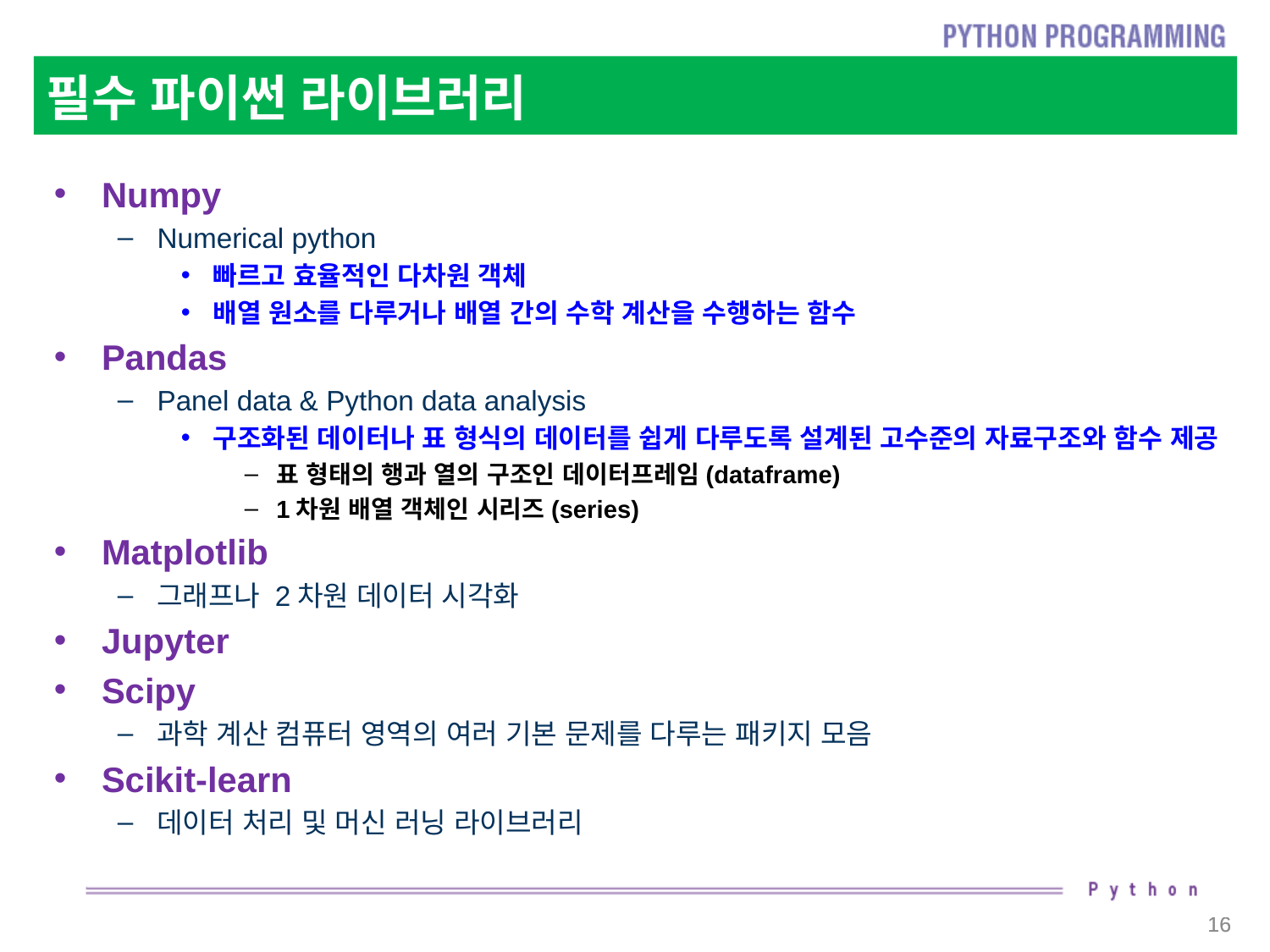

# 필수 파이썬 라이브러리
Numpy
Numerical python
빠르고 효율적인 다차원 객체
배열 원소를 다루거나 배열 간의 수학 계산을 수행하는 함수
Pandas
Panel data & Python data analysis
구조화된 데이터나 표 형식의 데이터를 쉽게 다루도록 설계된 고수준의 자료구조와 함수 제공
표 형태의 행과 열의 구조인 데이터프레임(dataframe)
1차원 배열 객체인 시리즈(series)
Matplotlib
그래프나 2차원 데이터 시각화
Jupyter
Scipy
과학 계산 컴퓨터 영역의 여러 기본 문제를 다루는 패키지 모음
Scikit-learn
데이터 처리 및 머신 러닝 라이브러리
16